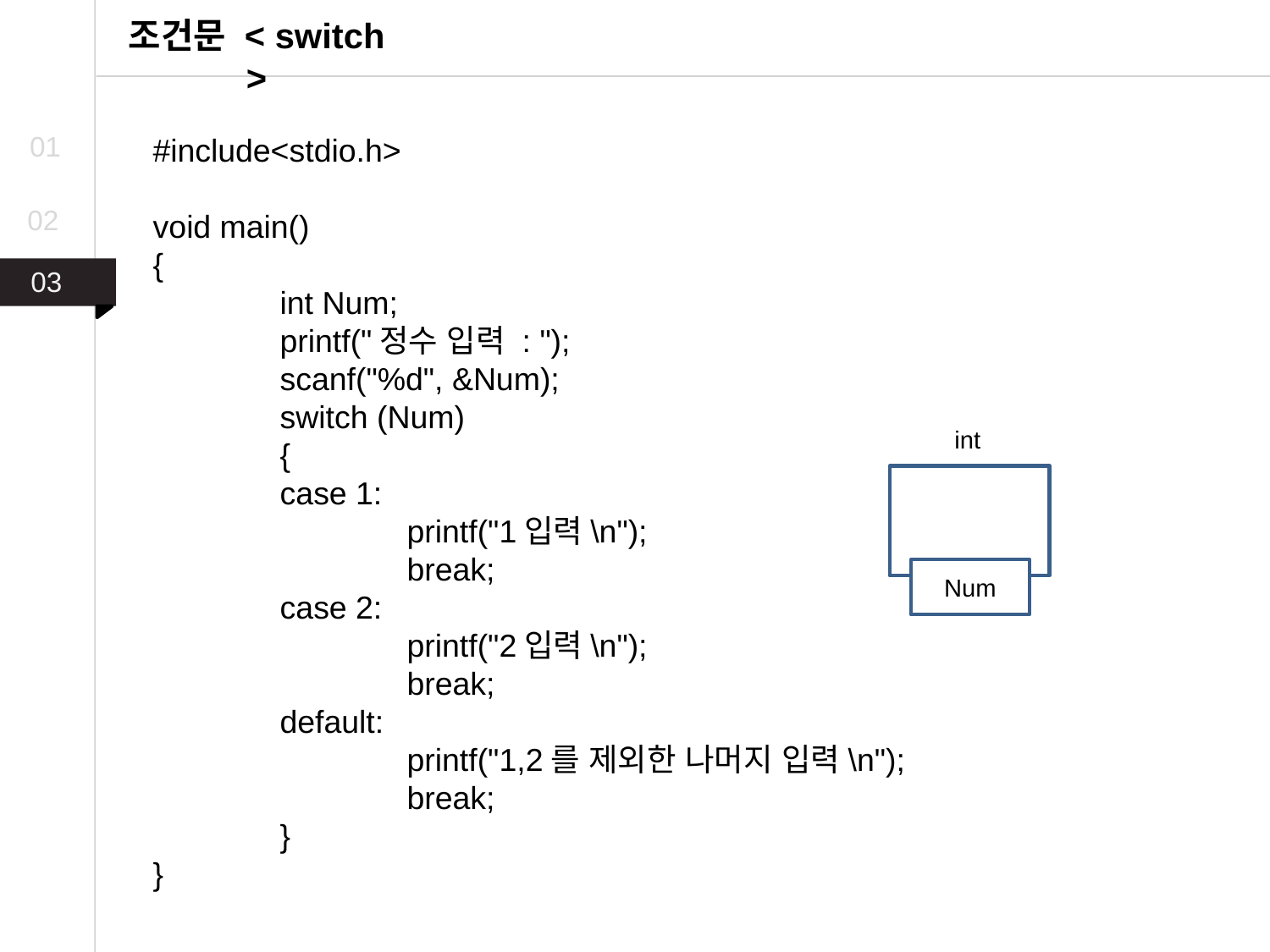

조건문 < switch >
01
#include<stdio.h>

void main()
{
	int Num;
	printf("정수 입력 : ");
	scanf("%d", &Num);
	switch (Num)
	{
	case 1:
		printf("1입력\n");
		break;
	case 2:
		printf("2입력\n");
		break;
	default:
		printf("1,2를 제외한 나머지 입력\n");
		break;
	}
}
02
03

03
02

int

Num